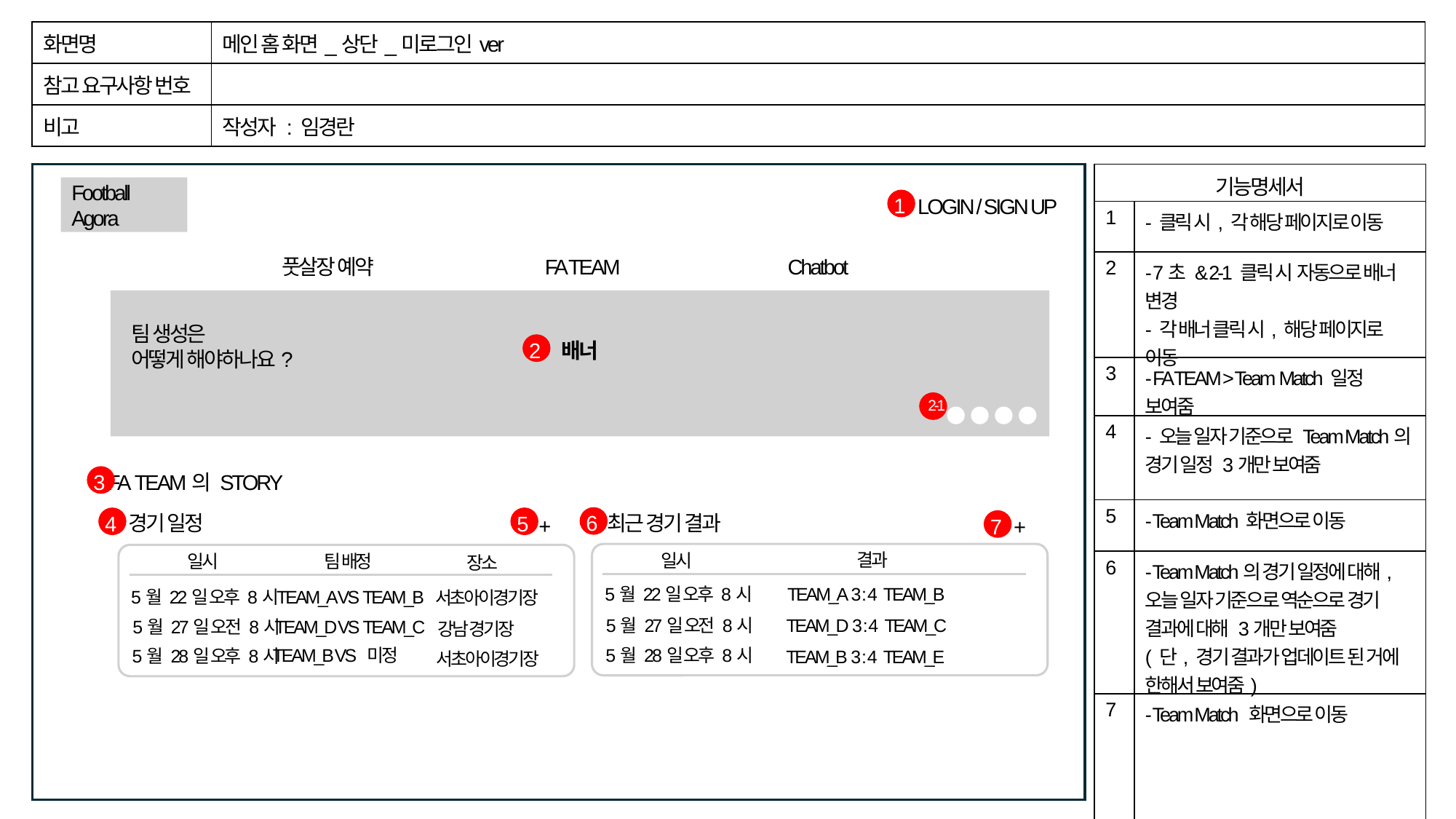

| 화면명 | 메인 홈 화면\_상단\_미로그인ver |
| --- | --- |
| 참고 요구사항 번호 |  |
| 비고 | 작성자 : 임경란 |
글씨
글씨

| 기능명세서 |  |
| --- | --- |
| 1 | - 클릭 시, 각 해당 페이지로 이동 |
| 2 | - 7초 & 2-1 클릭 시 자동으로 배너 변경 - 각 배너 클릭 시, 해당 페이지로 이동 |
| 3 | - FA TEAM > Team Match 일정 보여줌 |
| 4 | - 오늘 일자 기준으로 Team Match의 경기 일정 3개만 보여줌 |
| 5 | - Team Match 화면으로 이동 |
| 6 | - Team Match의 경기 일정에 대해, 오늘 일자 기준으로 역순으로 경기 결과에 대해 3개만 보여줌 ( 단, 경기 결과가 업데이트 된 거에 한해서 보여줌) |
| 7 | - Team Match 화면으로 이동 |
Football Agora
1

LOGIN / SIGN UP
FA TEAM
풋살장 예약
Chatbot

팀 생성은
어떻게 해야하나요?
배너
2

2-1

3

FA TEAM의 STORY
최근 경기 결과
경기 일정
6

5

4

+
7

+
결과
일시

일시
팀 배정

장소
5월 22일 오후 8시
TEAM_A  3 : 4   TEAM_B
TEAM_A VS  TEAM_B
5월 22일 오후 8시
서초아이경기장
TEAM_D  3 : 4   TEAM_C
5월 27일 오전 8시
TEAM_D VS  TEAM_C
5월 27일 오전 8시
강남 경기장
TEAM_B VS  미정
5월 28일 오후 8시
5월 28일 오후 8시
TEAM_B  3 : 4   TEAM_E
서초아이경기장